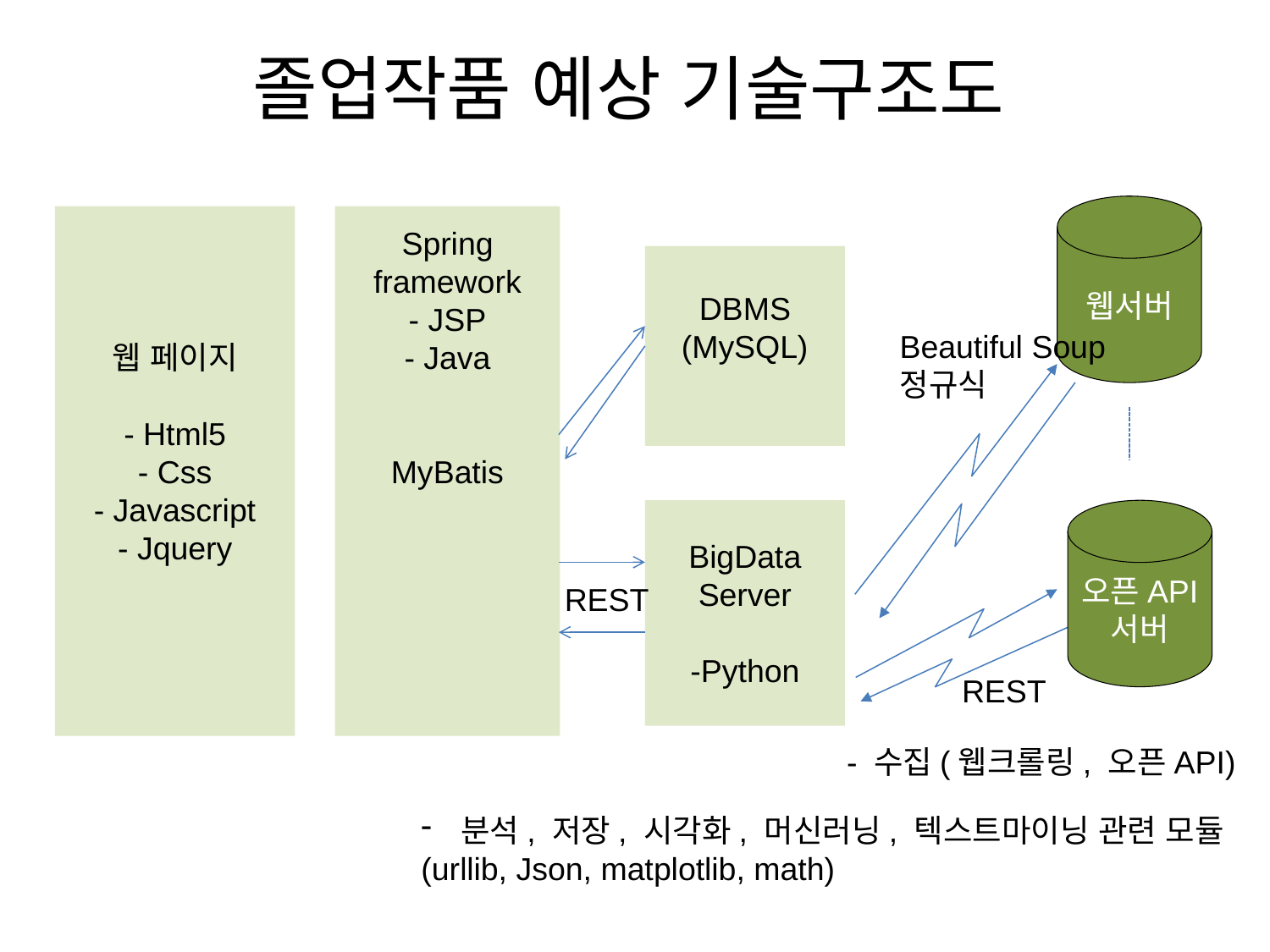

# 졸업작품 예상 기술구조도
웹서버
웹 페이지

- Html5
- Css
- Javascript
- Jquery

Spring framework
- JSP
- Java

MyBatis

DBMS
(MySQL)

Beautiful Soup
정규식

BigData
Server

-Python
오픈API
서버
REST

REST
- 수집(웹크롤링, 오픈API)
분석, 저장, 시각화, 머신러닝, 텍스트마이닝 관련 모듈
(urllib, Json, matplotlib, math)